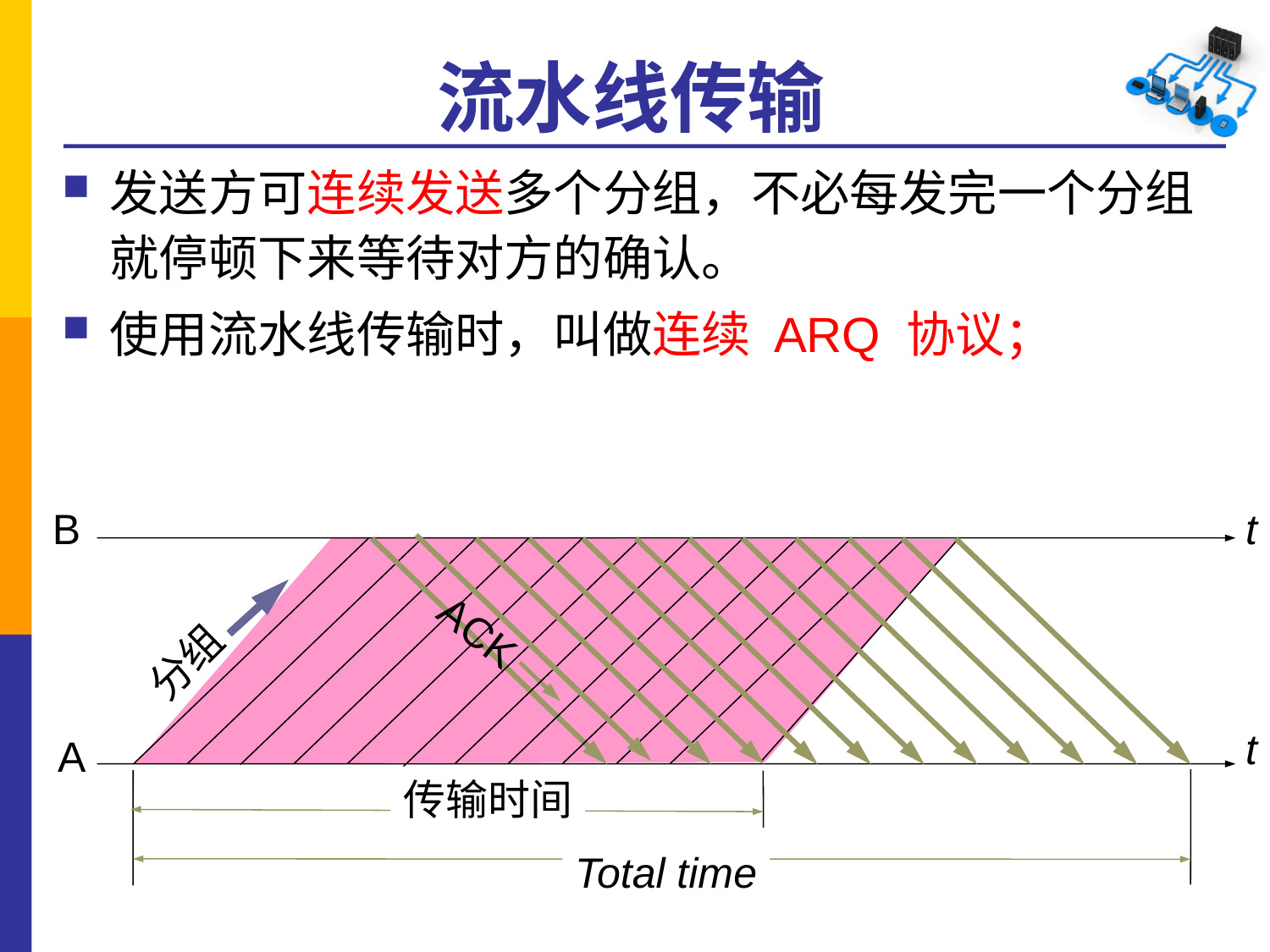

# 流水线传输
发送方可连续发送多个分组，不必每发完一个分组就停顿下来等待对方的确认。
使用流水线传输时，叫做连续 ARQ 协议；
t
B

ACK
分组

t
A

传输时间

Total time